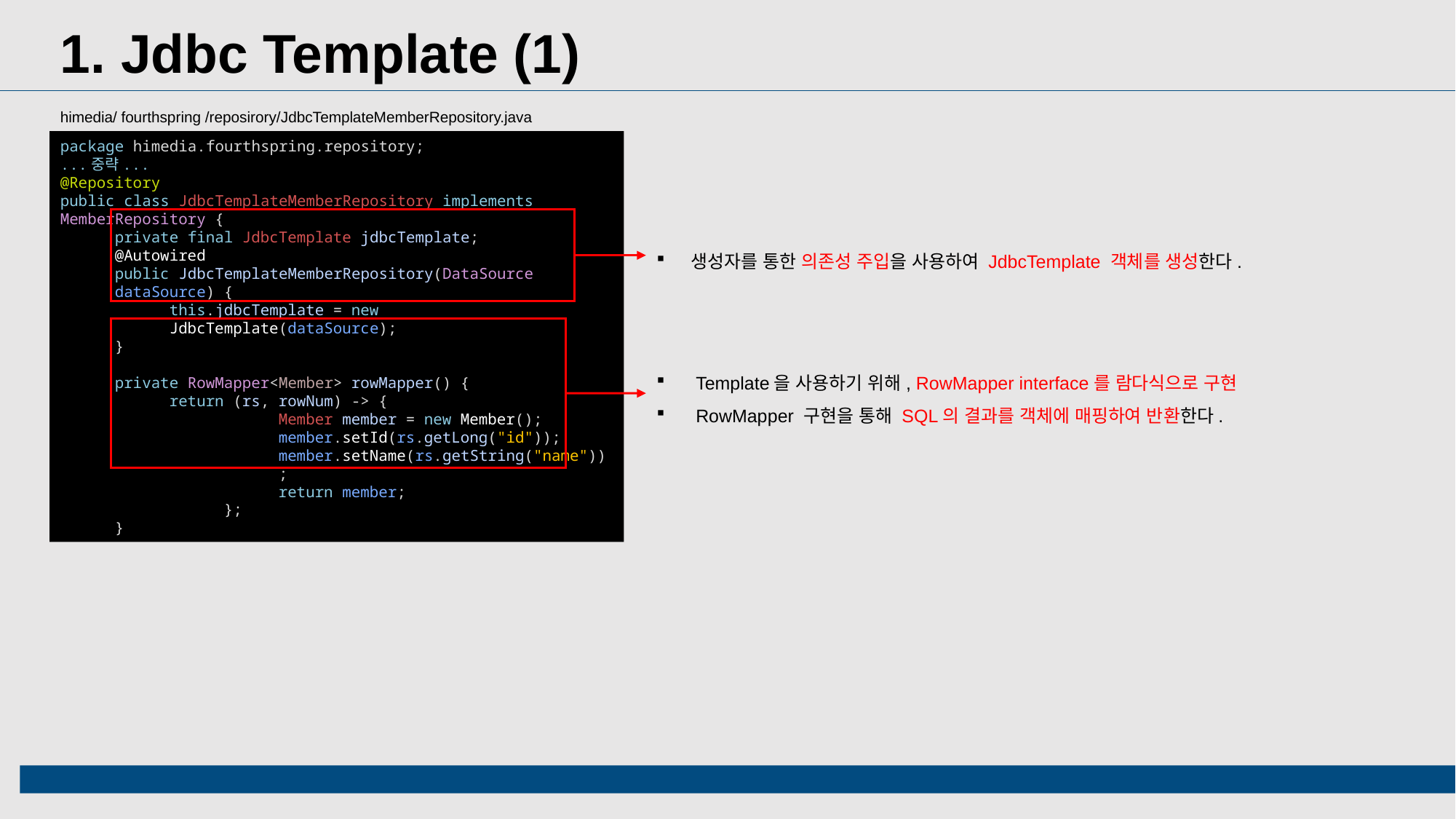

1. Jdbc Template (1)
himedia/ fourthspring /reposirory/JdbcTemplateMemberRepository.java
package himedia.fourthspring.repository;
...중략...
@Repository
public class JdbcTemplateMemberRepository implements MemberRepository {
private final JdbcTemplate jdbcTemplate;
@Autowired
public JdbcTemplateMemberRepository(DataSource dataSource) {
this.jdbcTemplate = new JdbcTemplate(dataSource);
}

private RowMapper<Member> rowMapper() {
return (rs, rowNum) -> {
Member member = new Member();
member.setId(rs.getLong("id"));
member.setName(rs.getString("name"));
return member;
};
}

생성자를 통한 의존성 주입을 사용하여 JdbcTemplate 객체를 생성한다.

 Template을 사용하기 위해, RowMapper interface를 람다식으로 구현
 RowMapper 구현을 통해 SQL의 결과를 객체에 매핑하여 반환한다.